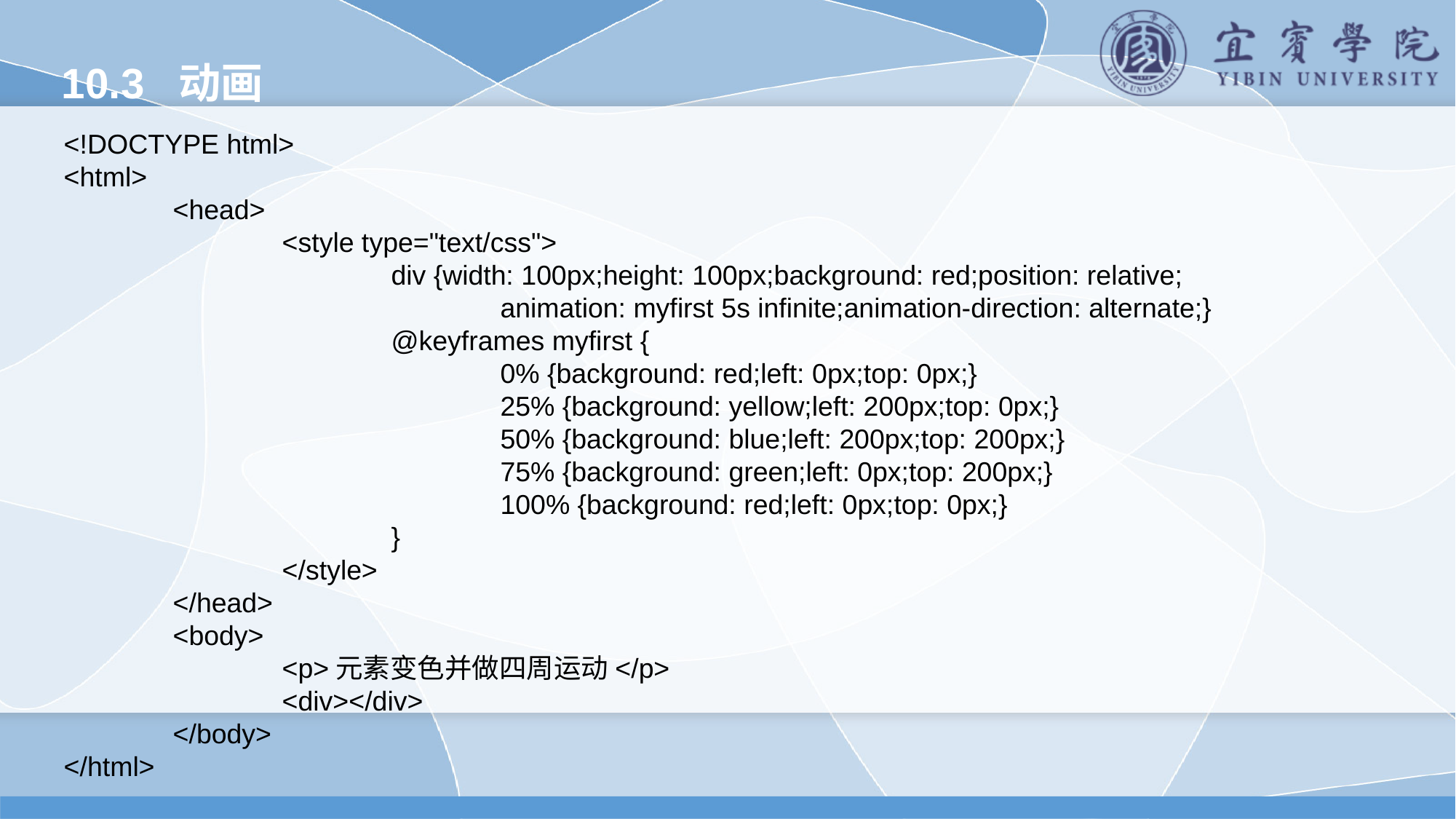

10.3  动画
<!DOCTYPE html>
<html>
	<head>
		<style type="text/css">
			div {width: 100px;height: 100px;background: red;position: relative;
				animation: myfirst 5s infinite;animation-direction: alternate;}
			@keyframes myfirst {
				0% {background: red;left: 0px;top: 0px;}
				25% {background: yellow;left: 200px;top: 0px;}
				50% {background: blue;left: 200px;top: 200px;}
				75% {background: green;left: 0px;top: 200px;}
				100% {background: red;left: 0px;top: 0px;}
			}
		</style>
	</head>
	<body>
		<p>元素变色并做四周运动</p>
		<div></div>
	</body>
</html>